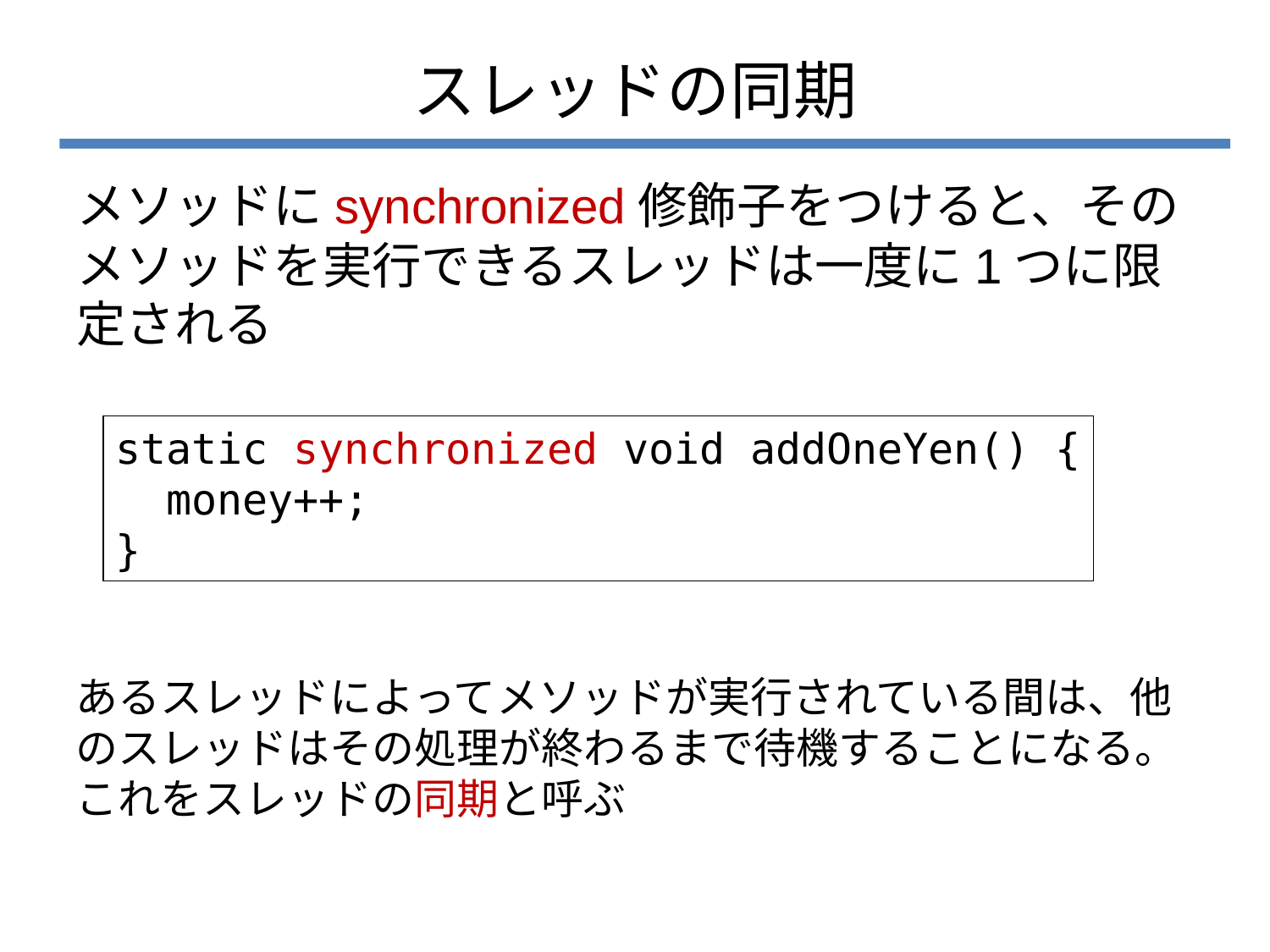

# スレッドの同期
メソッドにsynchronized修飾子をつけると、そのメソッドを実行できるスレッドは一度に1つに限定される
static synchronized void addOneYen() {
  money++;
}
あるスレッドによってメソッドが実行されている間は、他のスレッドはその処理が終わるまで待機することになる。これをスレッドの同期と呼ぶ